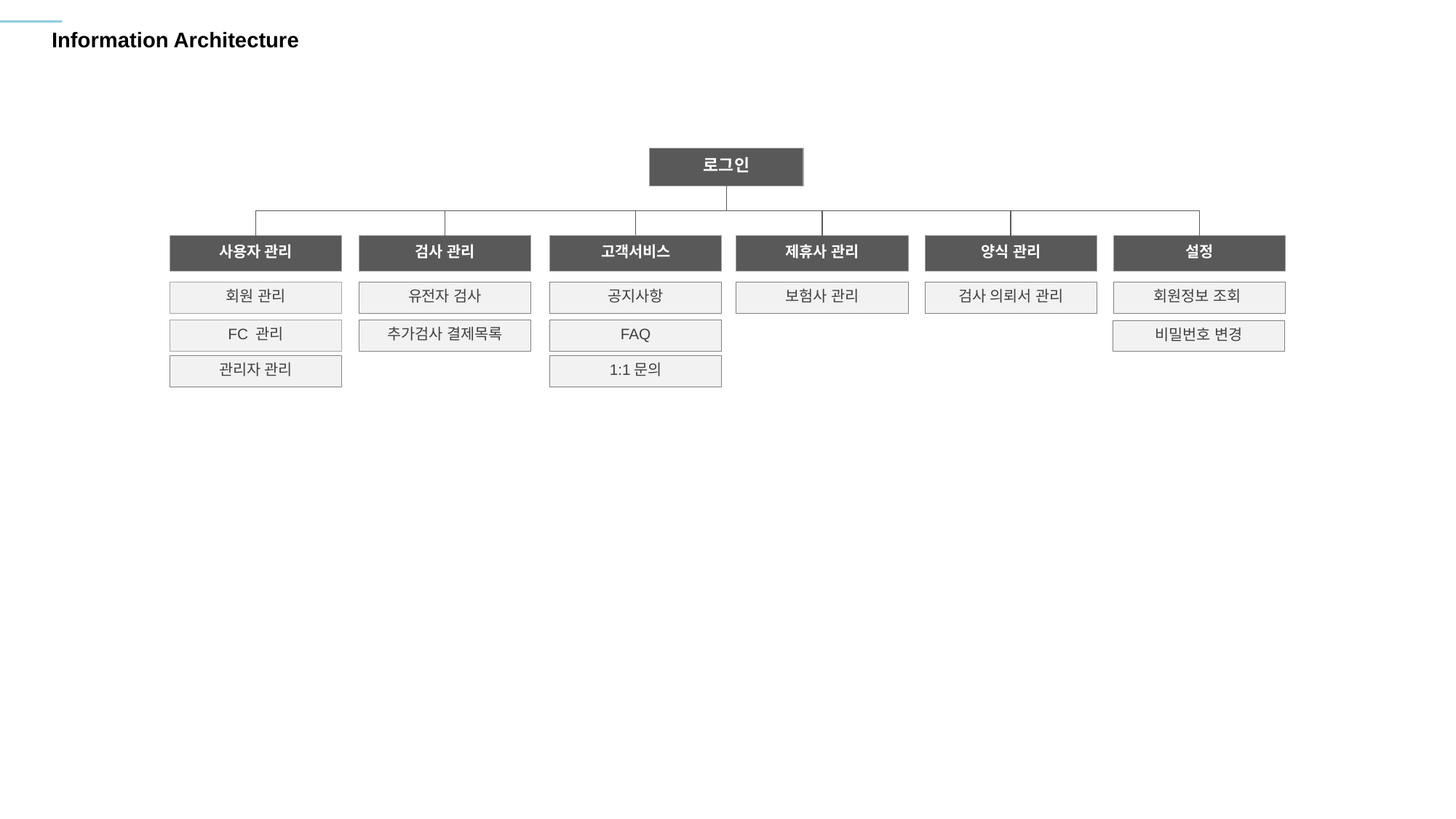

# Information Architecture
로그인
사용자 관리
검사 관리
고객서비스
제휴사 관리
양식 관리
설정
회원 관리
유전자 검사
공지사항
보험사 관리
검사 의뢰서 관리
회원정보 조회
FC 관리
추가검사 결제목록
FAQ
비밀번호 변경
관리자 관리
1:1문의